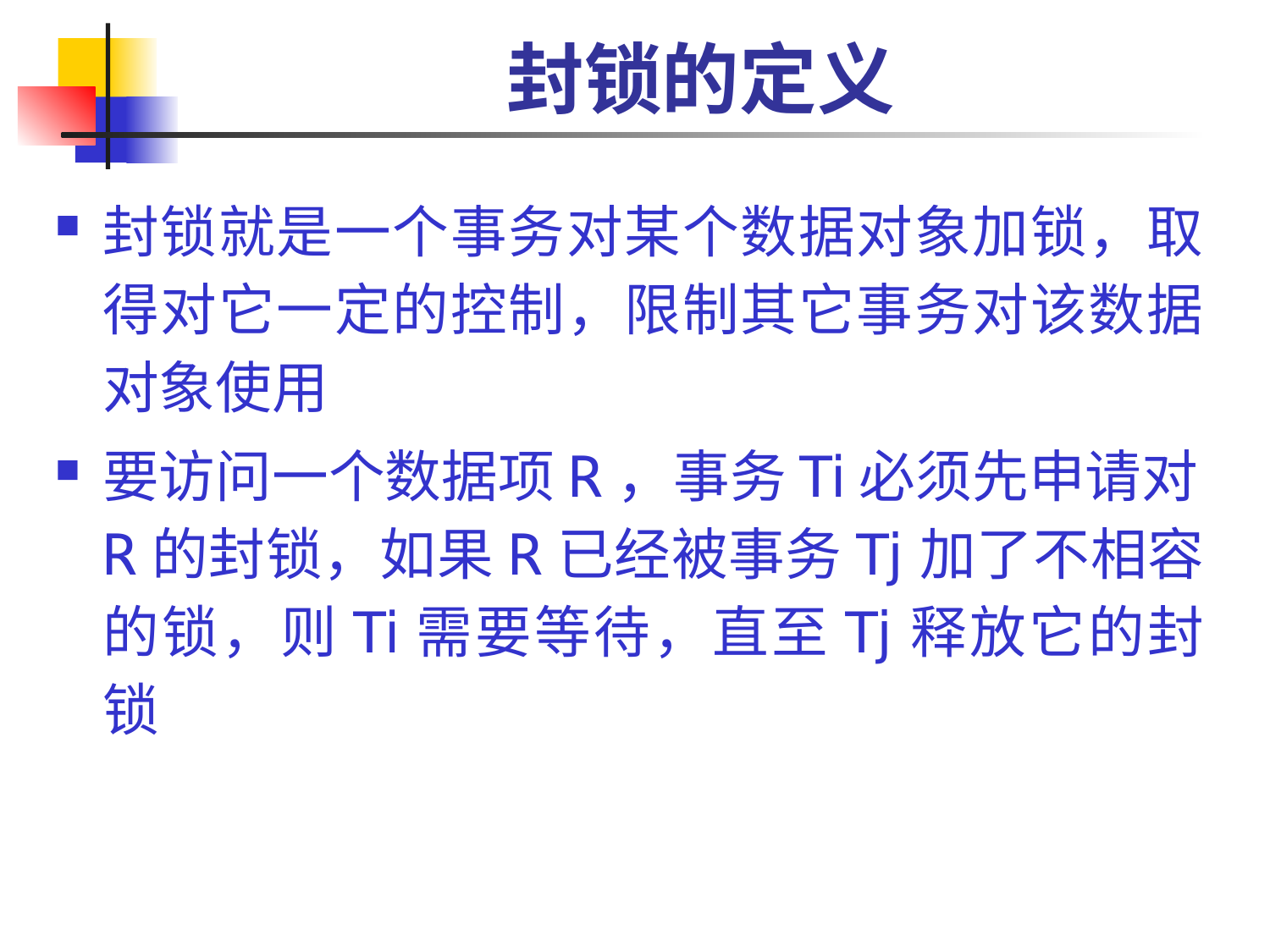

# 封锁的定义
封锁就是一个事务对某个数据对象加锁，取得对它一定的控制，限制其它事务对该数据对象使用
要访问一个数据项R，事务Ti必须先申请对R的封锁，如果R已经被事务Tj加了不相容的锁，则Ti需要等待，直至Tj释放它的封锁